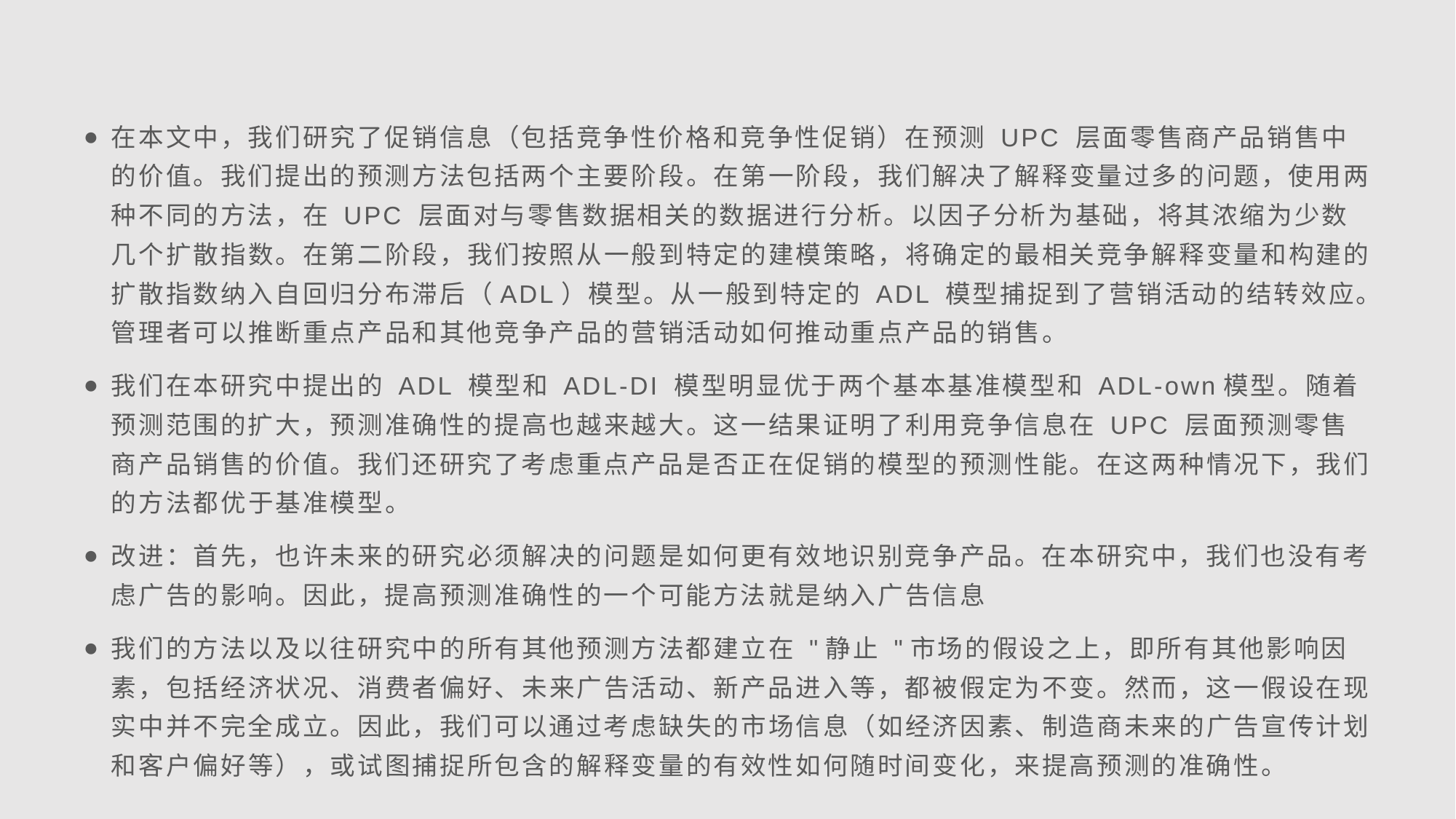

#
在本文中，我们研究了促销信息（包括竞争性价格和竞争性促销）在预测 UPC 层面零售商产品销售中的价值。我们提出的预测方法包括两个主要阶段。在第一阶段，我们解决了解释变量过多的问题，使用两种不同的方法，在 UPC 层面对与零售数据相关的数据进行分析。以因子分析为基础，将其浓缩为少数几个扩散指数。在第二阶段，我们按照从一般到特定的建模策略，将确定的最相关竞争解释变量和构建的扩散指数纳入自回归分布滞后（ADL）模型。从一般到特定的 ADL 模型捕捉到了营销活动的结转效应。管理者可以推断重点产品和其他竞争产品的营销活动如何推动重点产品的销售。
我们在本研究中提出的 ADL 模型和 ADL-DI 模型明显优于两个基本基准模型和 ADL-own模型。随着预测范围的扩大，预测准确性的提高也越来越大。这一结果证明了利用竞争信息在 UPC 层面预测零售商产品销售的价值。我们还研究了考虑重点产品是否正在促销的模型的预测性能。在这两种情况下，我们的方法都优于基准模型。
改进：首先，也许未来的研究必须解决的问题是如何更有效地识别竞争产品。在本研究中，我们也没有考虑广告的影响。因此，提高预测准确性的一个可能方法就是纳入广告信息
我们的方法以及以往研究中的所有其他预测方法都建立在 "静止 "市场的假设之上，即所有其他影响因素，包括经济状况、消费者偏好、未来广告活动、新产品进入等，都被假定为不变。然而，这一假设在现实中并不完全成立。因此，我们可以通过考虑缺失的市场信息（如经济因素、制造商未来的广告宣传计划和客户偏好等），或试图捕捉所包含的解释变量的有效性如何随时间变化，来提高预测的准确性。